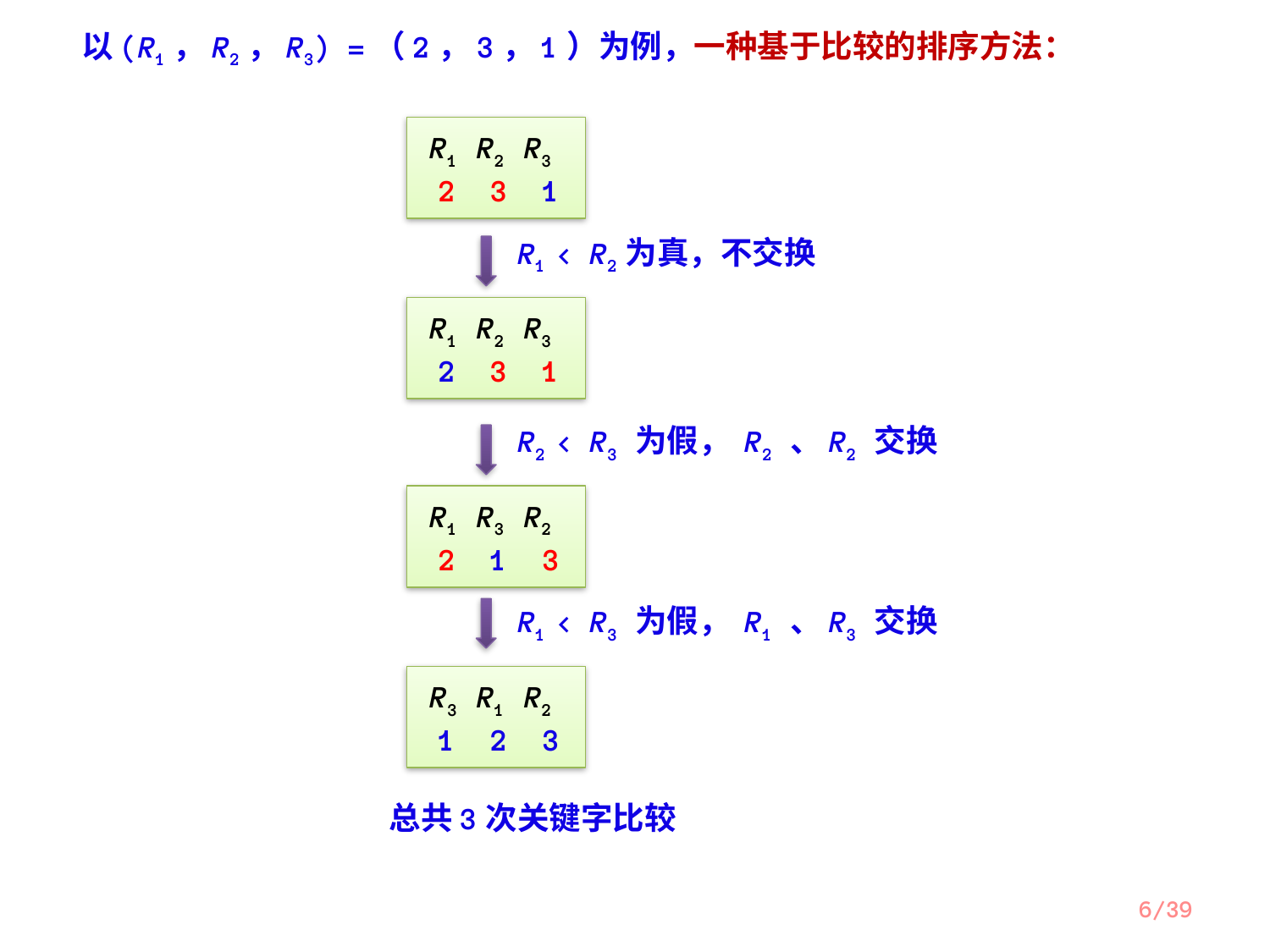

以(R1，R2，R3) =（2，3，1）为例，一种基于比较的排序方法：
R1  R2  R3
2  3  1
R1 < R2为真，不交换

R1  R2  R3
2  3  1

R2 < R3 为假， R2 、R2 交换

R1  R3  R2
2  1  3
R1 < R3 为假， R1 、R3 交换

R3  R1  R2
1  2  3
总共3次关键字比较
6/39